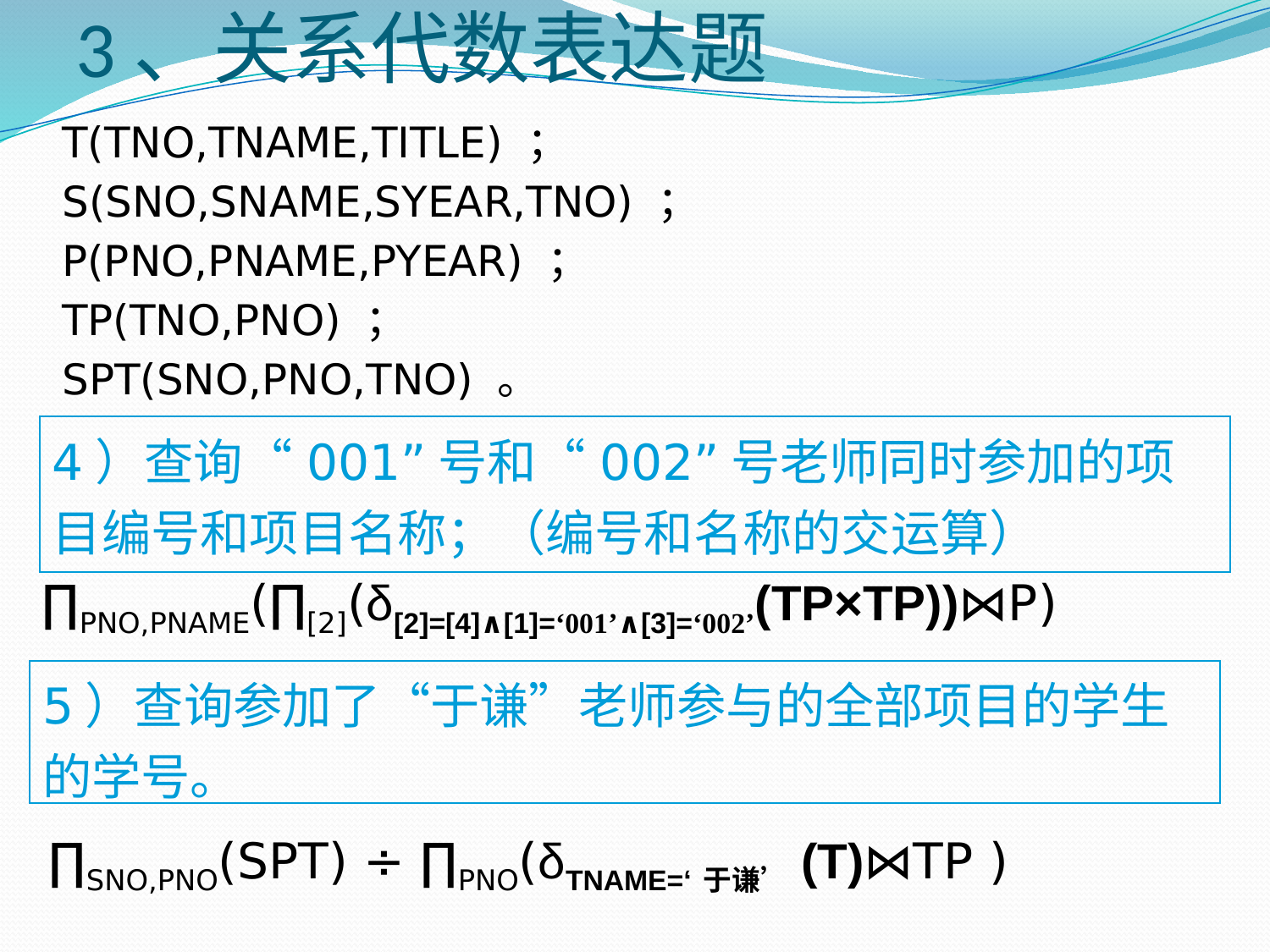

3、关系代数表达题
T(TNO,TNAME,TITLE) ；
S(SNO,SNAME,SYEAR,TNO) ；
P(PNO,PNAME,PYEAR) ；
TP(TNO,PNO) ；
SPT(SNO,PNO,TNO) 。
| 4）查询“001”号和“002”号老师同时参加的项目编号和项目名称；（编号和名称的交运算） |
| --- |
∏PNO,PNAME(∏[2](δ[2]=[4]∧[1]=‘001’∧[3]=‘002’(TP×TP))⋈P)
| 5）查询参加了“于谦”老师参与的全部项目的学生的学号。 |
| --- |
∏SNO,PNO(SPT) ÷ ∏PNO(δTNAME=‘于谦’(T)⋈TP )